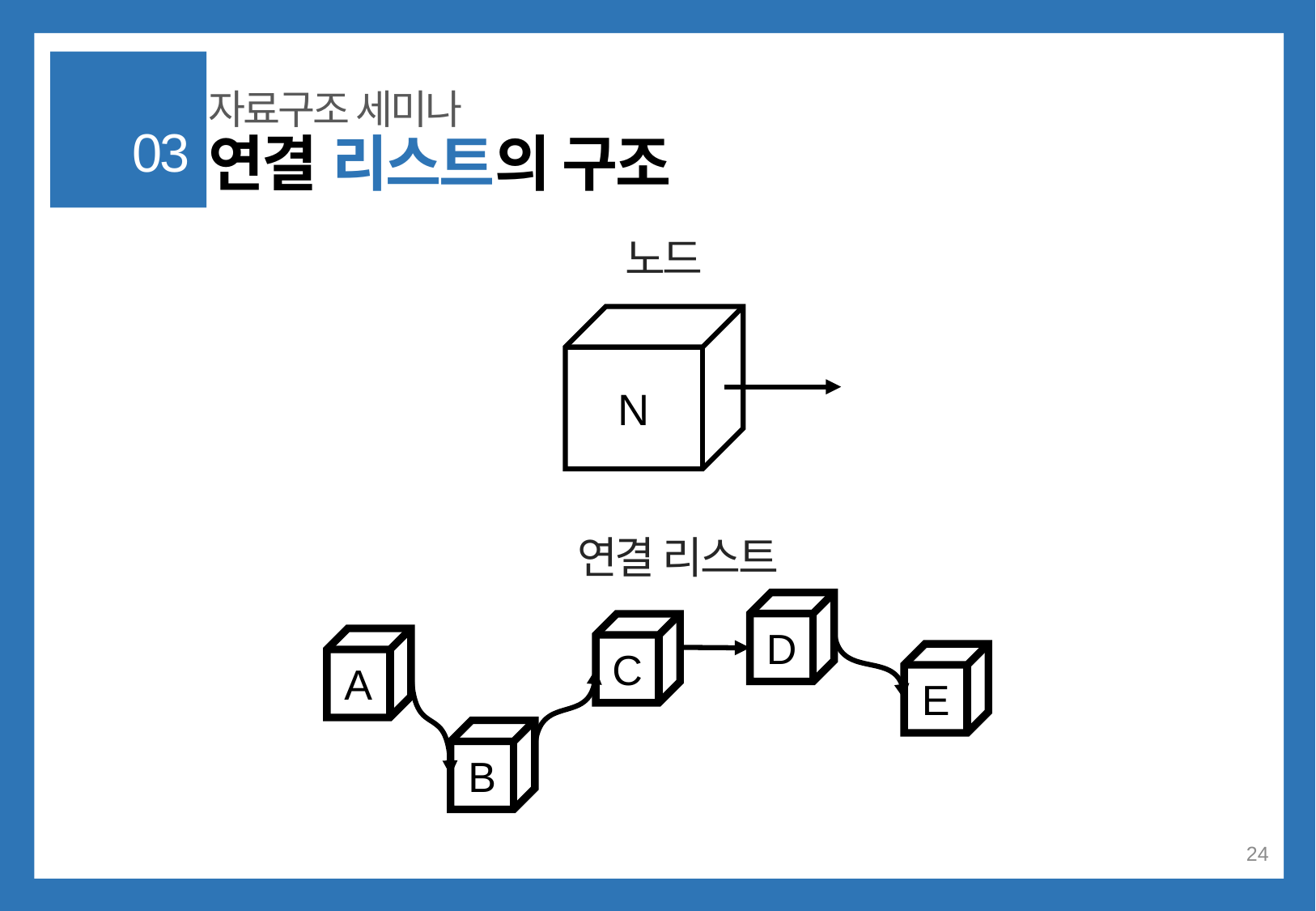

자료구조 세미나
03
연결 리스트의 구조
노드
N
연결 리스트
D
C
A
E
B
24